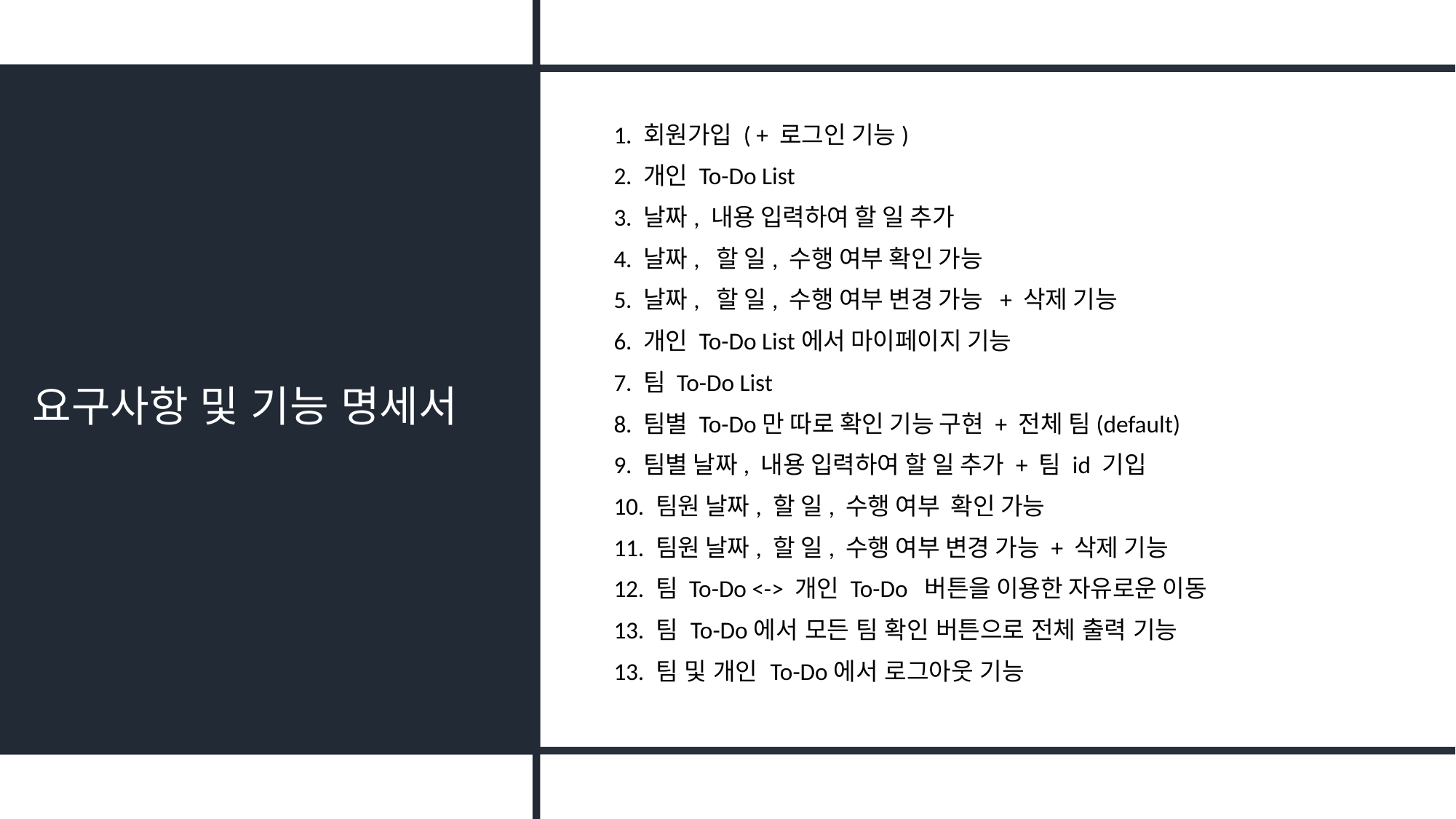

1. 회원가입 ( + 로그인 기능)
2. 개인 To-Do List
3. 날짜, 내용 입력하여 할 일 추가
4. 날짜,  할 일, 수행 여부 확인 가능
5. 날짜,  할 일, 수행 여부 변경 가능  + 삭제 기능
6. 개인 To-Do List에서 마이페이지 기능
7. 팀 To-Do List
8. 팀별 To-Do만 따로 확인 기능 구현 + 전체 팀(default)
9. 팀별 날짜, 내용 입력하여 할 일 추가 + 팀 id 기입
10. 팀원 날짜, 할 일, 수행 여부  확인 가능
11. 팀원 날짜, 할 일, 수행 여부 변경 가능 + 삭제 기능
12. 팀 To-Do <-> 개인 To-Do  버튼을 이용한 자유로운 이동
13. 팀 To-Do에서 모든 팀 확인 버튼으로 전체 출력 기능
13. 팀 및 개인 To-Do에서 로그아웃 기능
# 요구사항 및 기능 명세서